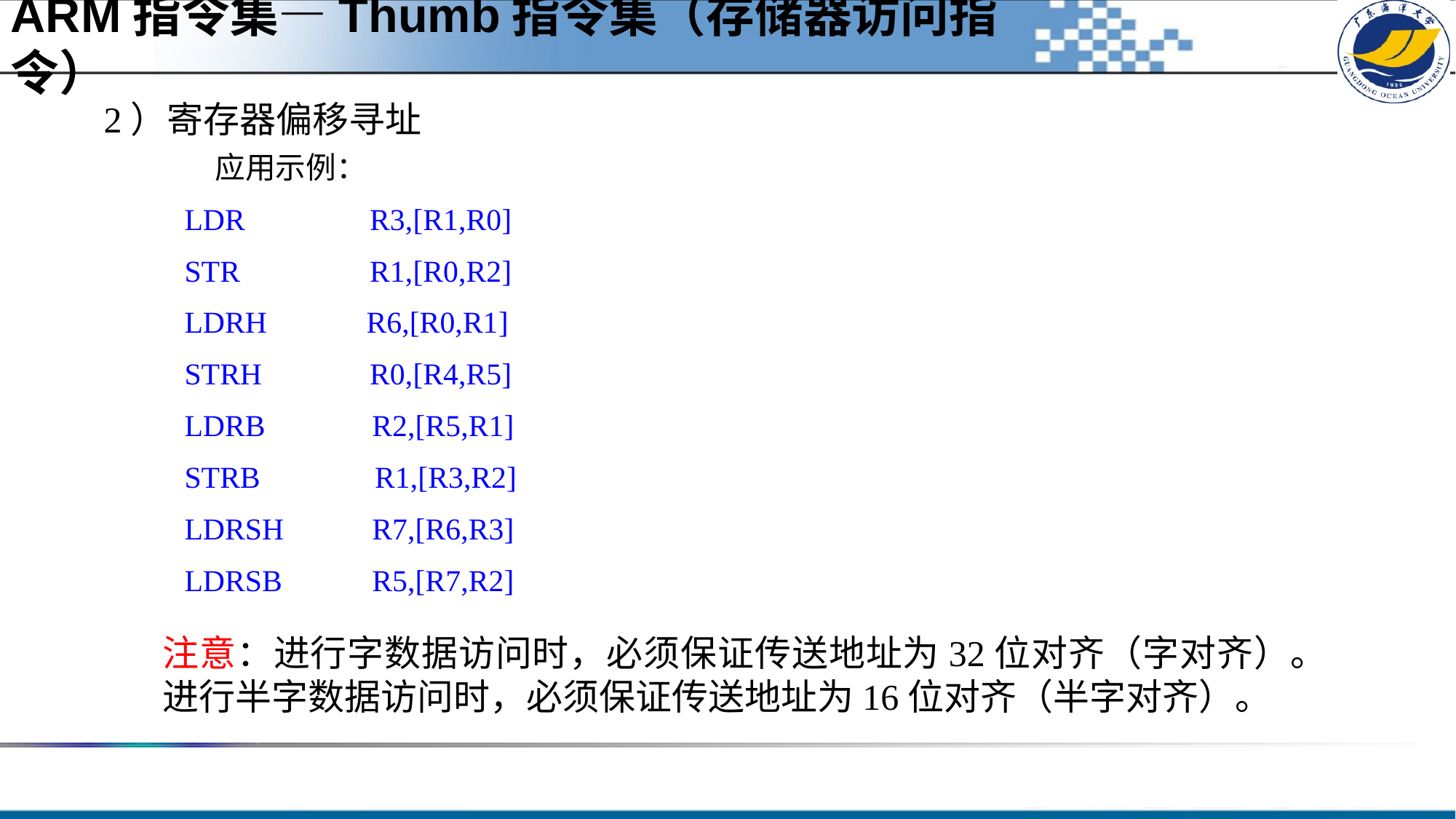

ARM指令集—Thumb指令集（存储器访问指令）
#
2）寄存器偏移寻址
        应用示例：
    LDR	              R3,[R1,R0]
    STR	              R1,[R0,R2]
    LDRH             R6,[R0,R1]
    STRH	              R0,[R4,R5]
    LDRB	R2,[R5,R1]
    STRB               R1,[R3,R2]
    LDRSH	R7,[R6,R3]
    LDRSB	R5,[R7,R2]
注意：进行字数据访问时，必须保证传送地址为32位对齐（字对齐）。进行半字数据访问时，必须保证传送地址为16位对齐（半字对齐）。